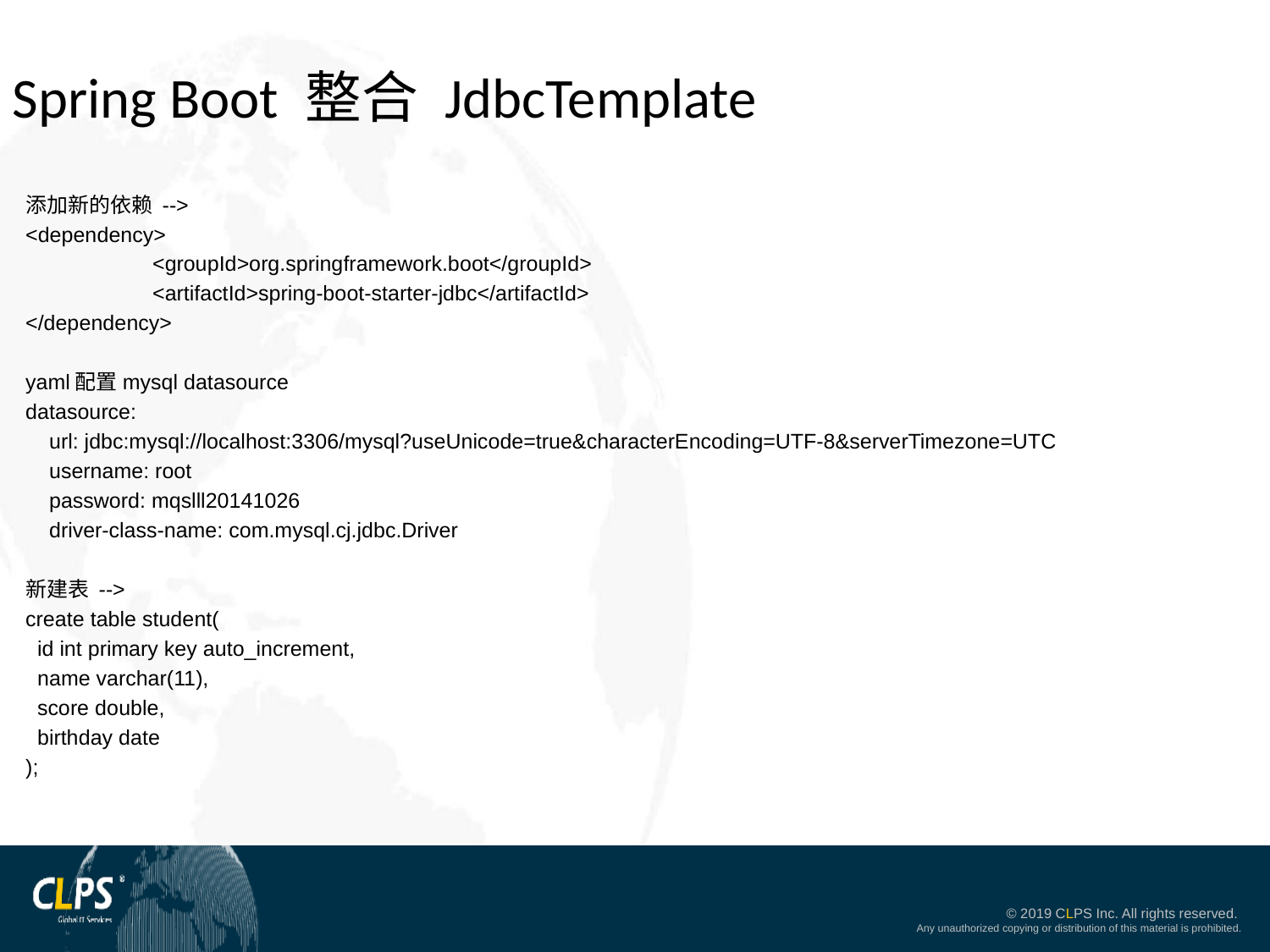

Spring Boot 整合 JdbcTemplate

添加新的依赖 -->
<dependency>
	<groupId>org.springframework.boot</groupId>
	<artifactId>spring-boot-starter-jdbc</artifactId>
</dependency>

yaml配置mysql datasource
datasource:
    url: jdbc:mysql://localhost:3306/mysql?useUnicode=true&characterEncoding=UTF-8&serverTimezone=UTC
    username: root
    password: mqslll20141026
    driver-class-name: com.mysql.cj.jdbc.Driver

新建表 -->
create table student(
  id int primary key auto_increment,
  name varchar(11),
  score double,
  birthday date
);
10